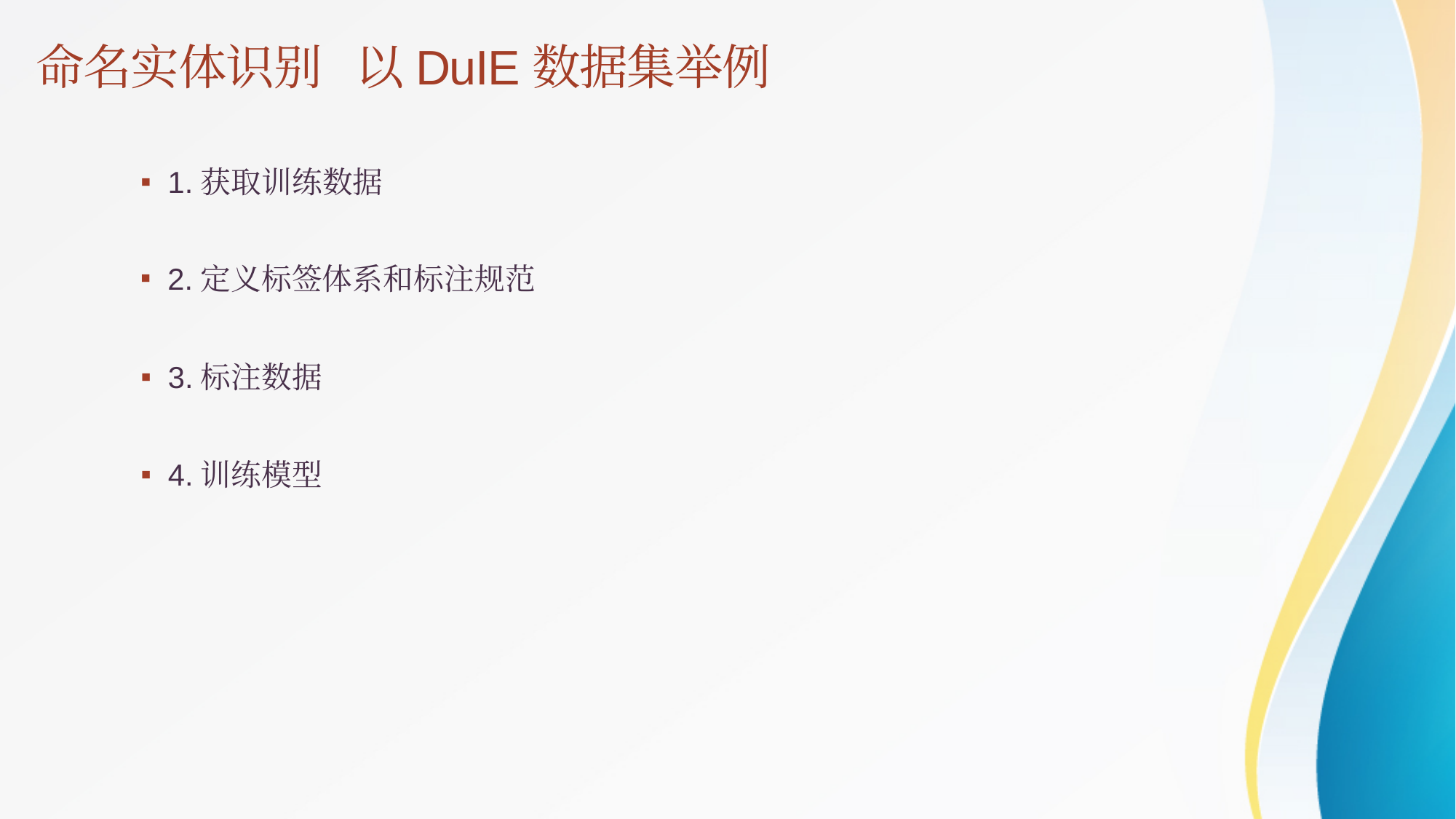

# 命名实体识别   以DuIE数据集举例
1.获取训练数据
2.定义标签体系和标注规范
3.标注数据
4.训练模型